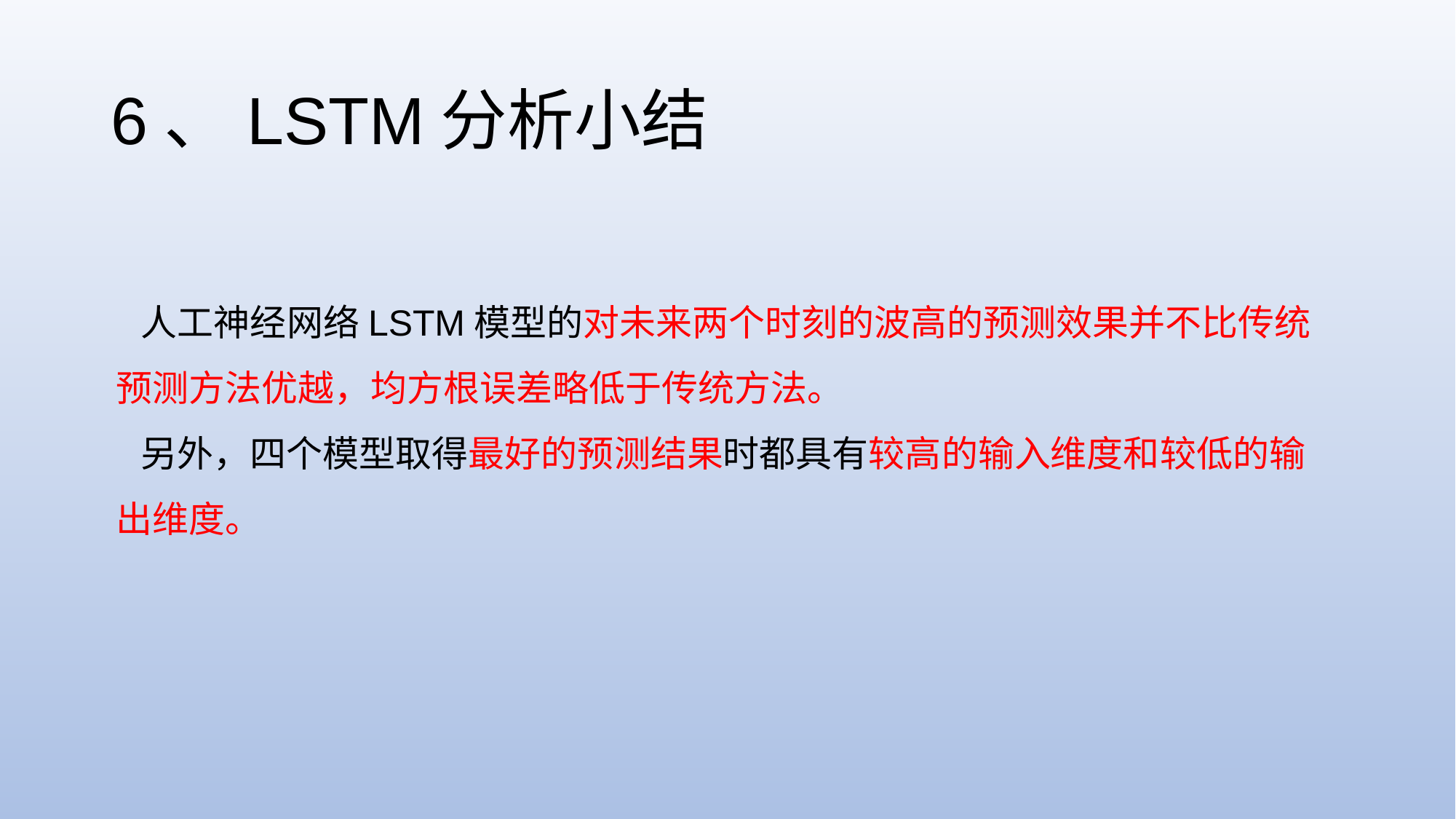

# 6、LSTM分析小结
  人工神经网络LSTM模型的对未来两个时刻的波高的预测效果并不比传统预测方法优越，均方根误差略低于传统方法。
  另外，四个模型取得最好的预测结果时都具有较高的输入维度和较低的输出维度。